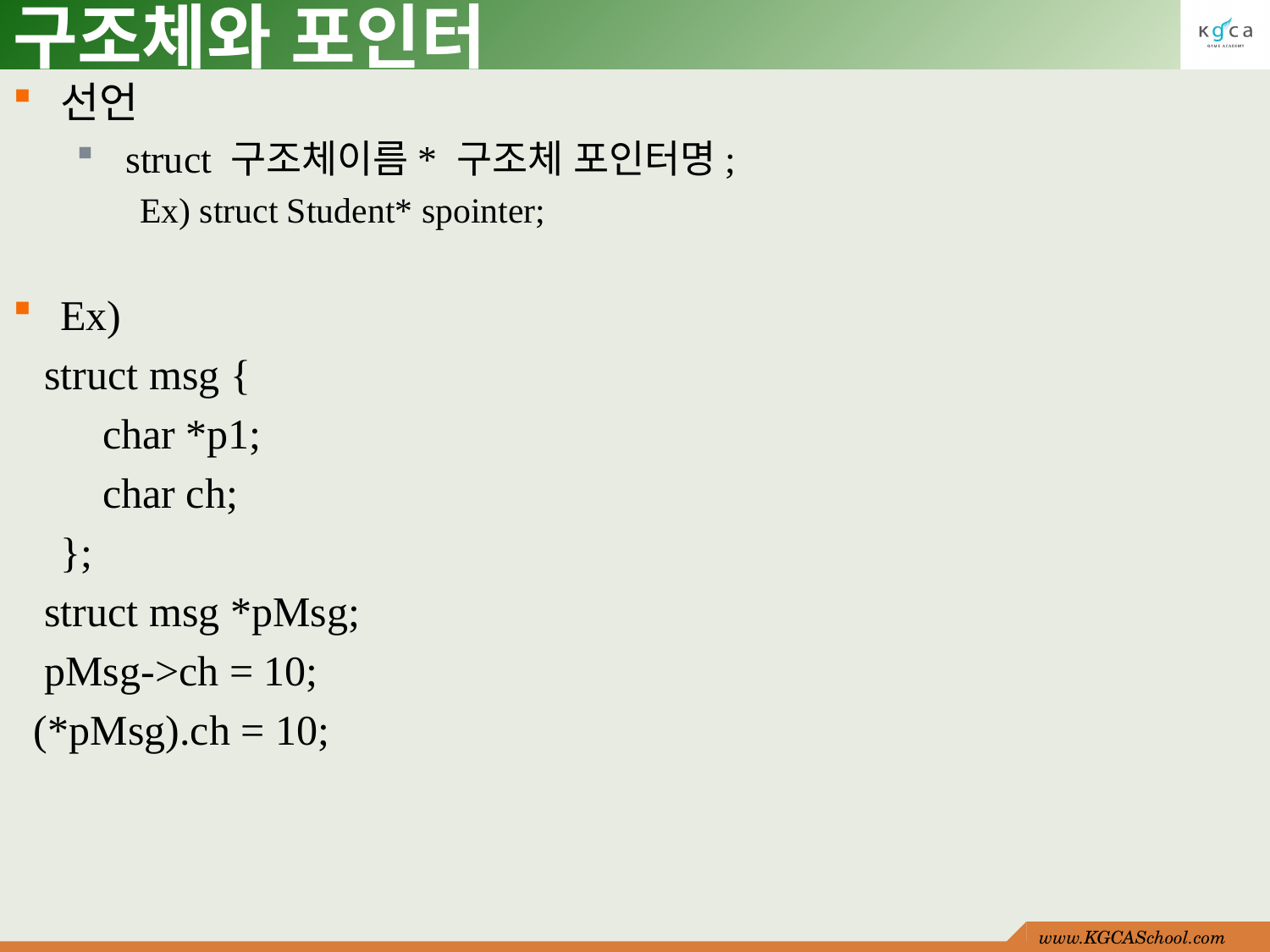

# 구조체와 포인터
선언
 struct 구조체이름* 구조체 포인터명;
Ex) struct Student* spointer;

Ex)
   struct msg {
    char *p1;
    char ch;
};
   struct msg *pMsg;
   pMsg->ch = 10;
  (*pMsg).ch = 10;